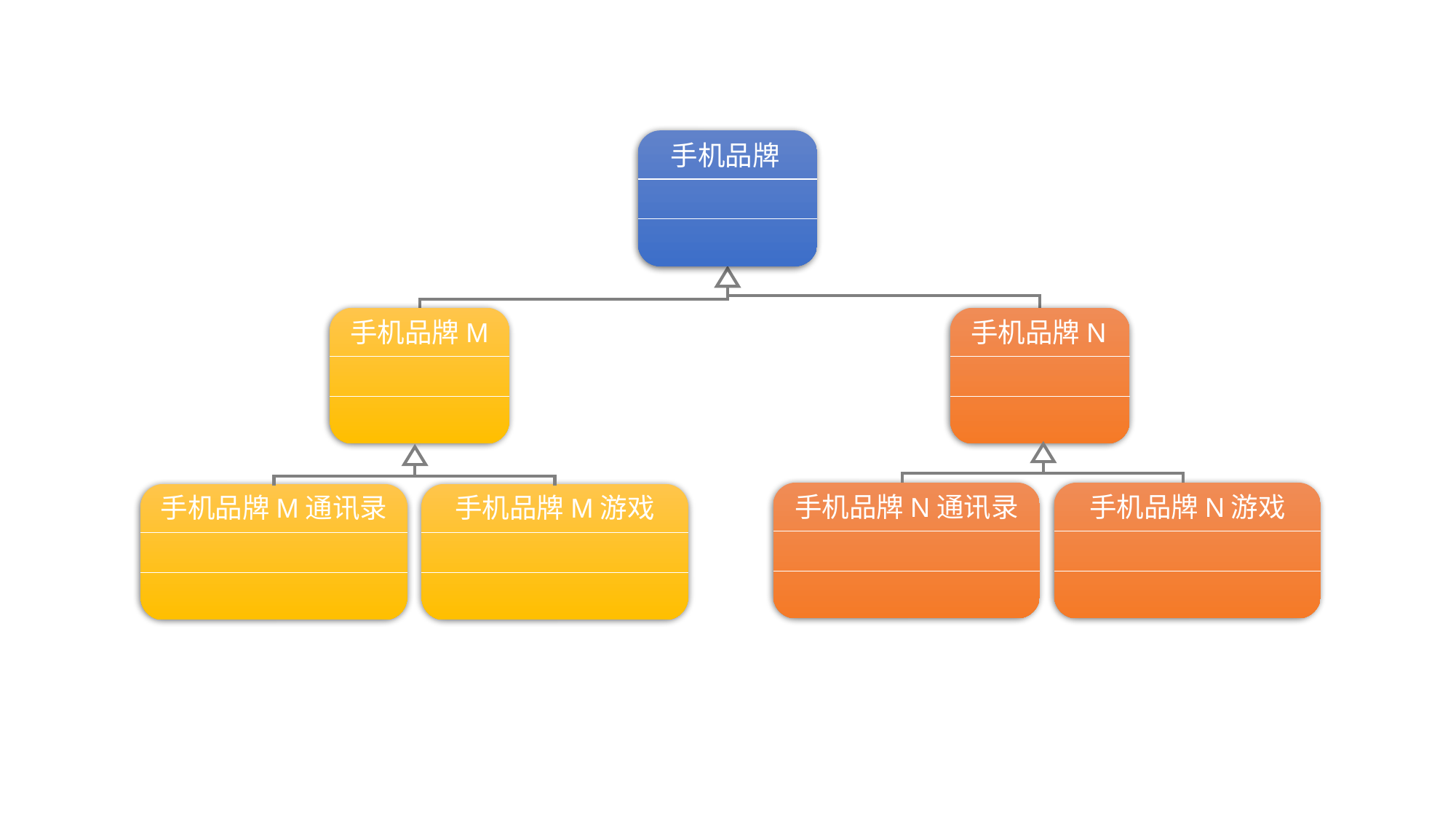

手机品牌

手机品牌M

手机品牌N

手机品牌N通讯录

手机品牌N游戏

手机品牌M通讯录

手机品牌M游戏